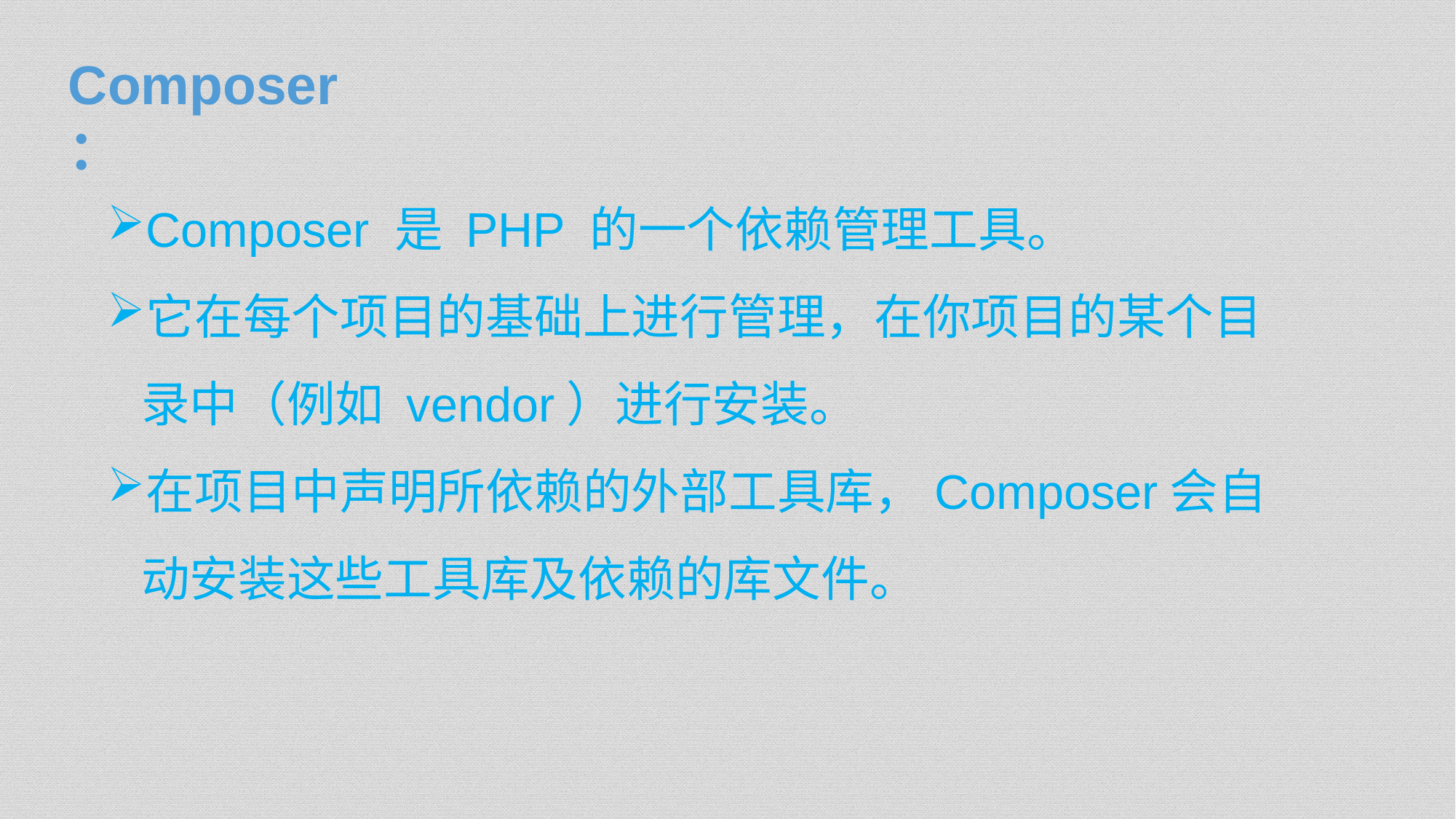

Composer：
Composer 是 PHP 的一个依赖管理工具。
它在每个项目的基础上进行管理，在你项目的某个目录中（例如 vendor）进行安装。
在项目中声明所依赖的外部工具库，Composer会自动安装这些工具库及依赖的库文件。